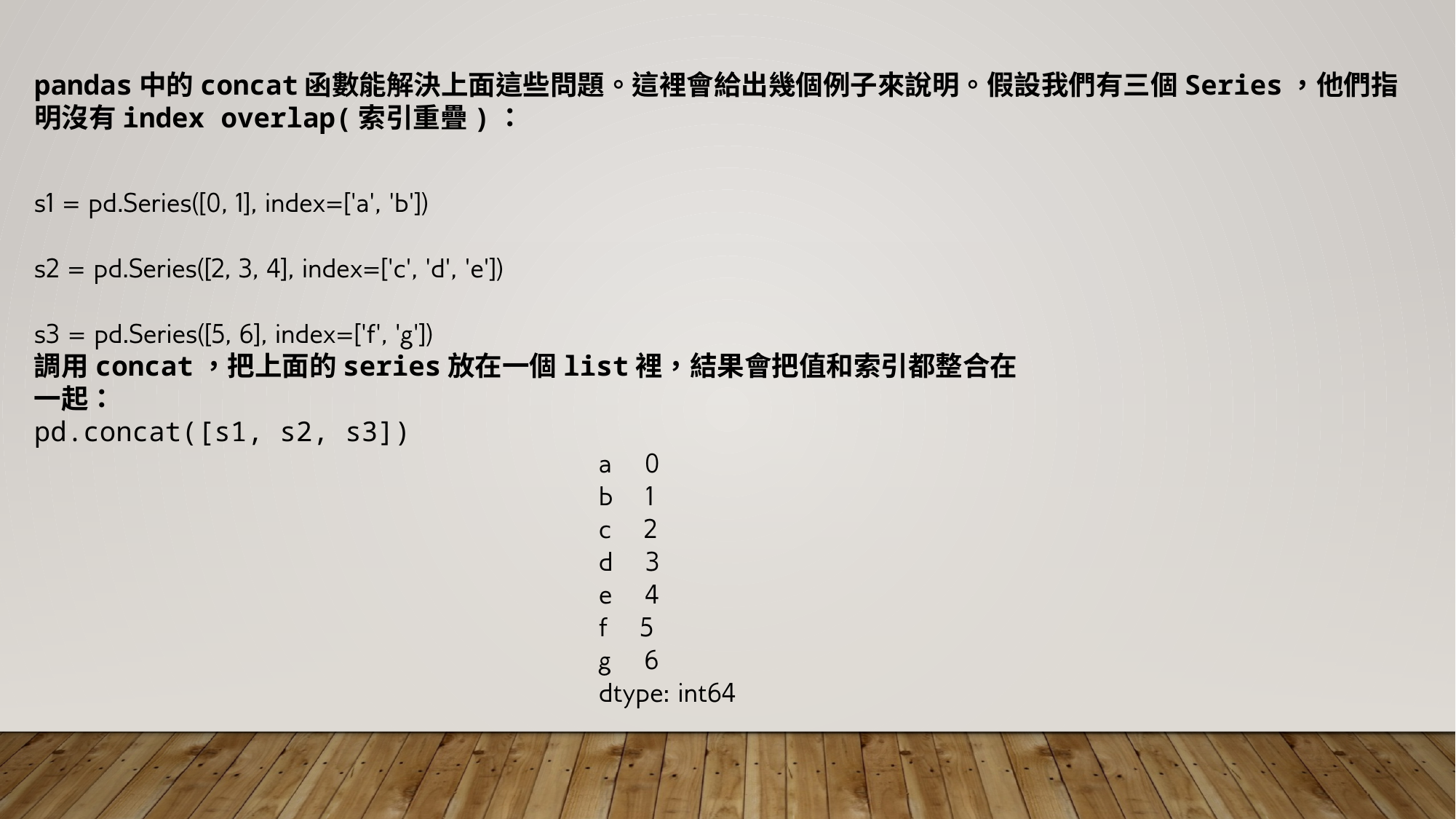

pandas中的concat函數能解決上面這些問題。這裡會給出幾個例子來說明。假設我們有三個Series，他們指明沒有index overlap(索引重疊)：
s1 = pd.Series([0, 1], index=['a', 'b'])

s2 = pd.Series([2, 3, 4], index=['c', 'd', 'e'])

s3 = pd.Series([5, 6], index=['f', 'g'])
調用concat，把上面的series放在一個list裡，結果會把值和索引都整合在一起：
pd.concat([s1, s2, s3])
a    0
b    1
c    2
d    3
e    4
f    5
g    6
dtype: int64